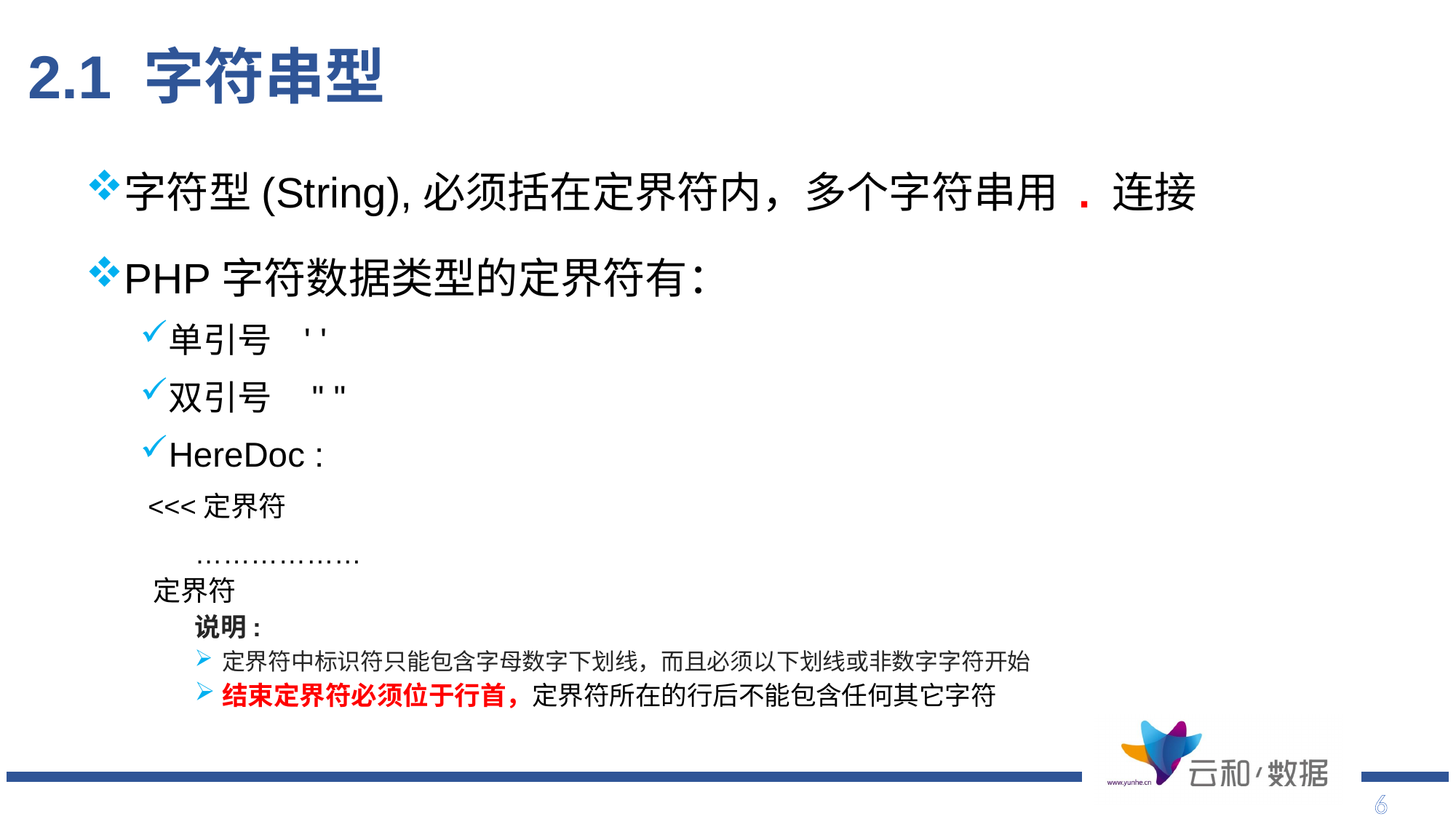

# 2.1 字符串型
字符型(String),必须括在定界符内，多个字符串用 . 连接
PHP字符数据类型的定界符有：
单引号   ' '
双引号    " "
HereDoc :
 <<<定界符
       ………………
 定界符
说明:
定界符中标识符只能包含字母数字下划线，而且必须以下划线或非数字字符开始
结束定界符必须位于行首，定界符所在的行后不能包含任何其它字符